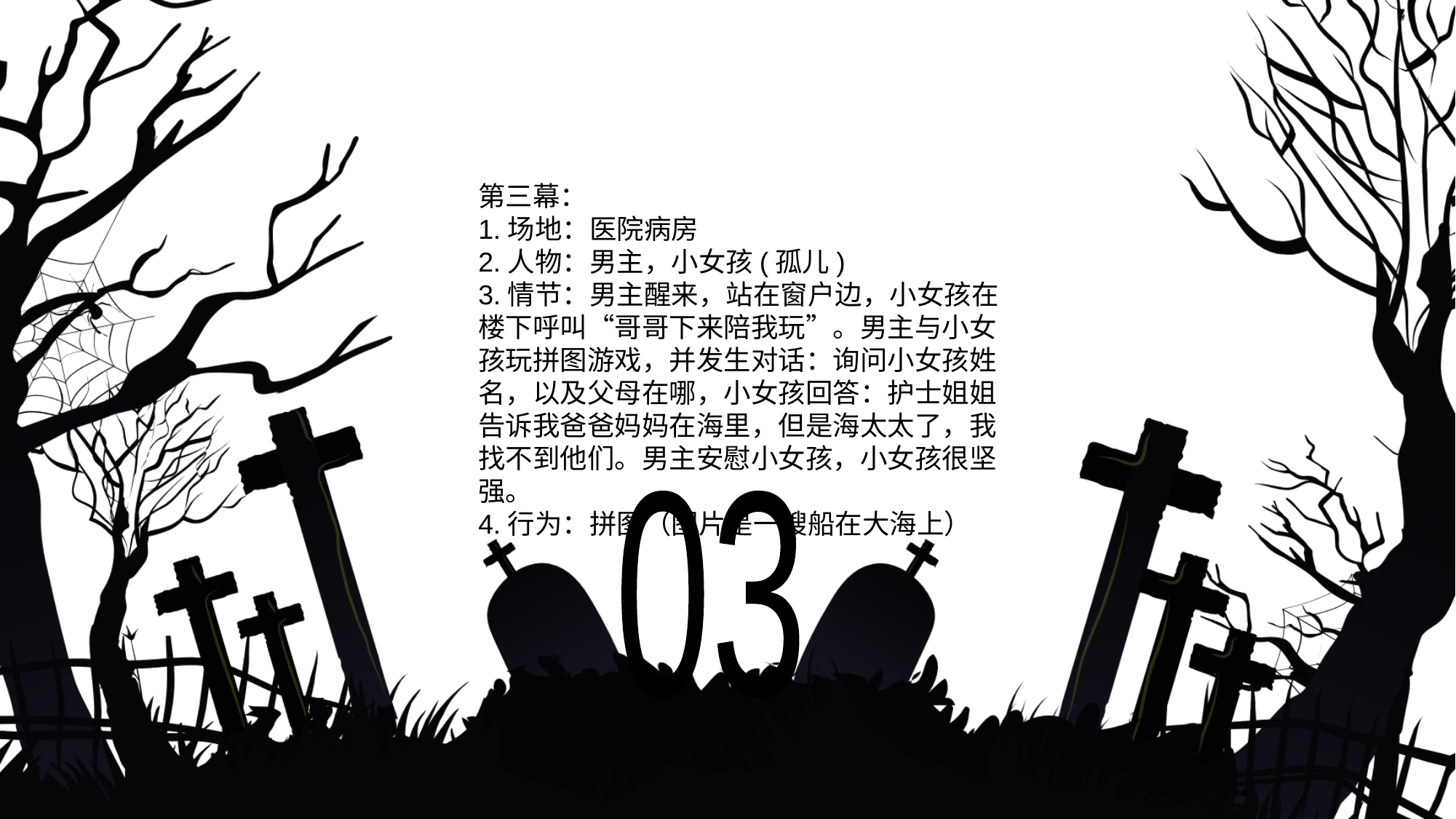

第三幕：
1.场地：医院病房
2.人物：男主，小女孩(孤儿)
3.情节：男主醒来，站在窗户边，小女孩在楼下呼叫“哥哥下来陪我玩”。男主与小女孩玩拼图游戏，并发生对话：询问小女孩姓名，以及父母在哪，小女孩回答：护士姐姐告诉我爸爸妈妈在海里，但是海太太了，我找不到他们。男主安慰小女孩，小女孩很坚强。
4.行为：拼图（图片是一艘船在大海上）
03